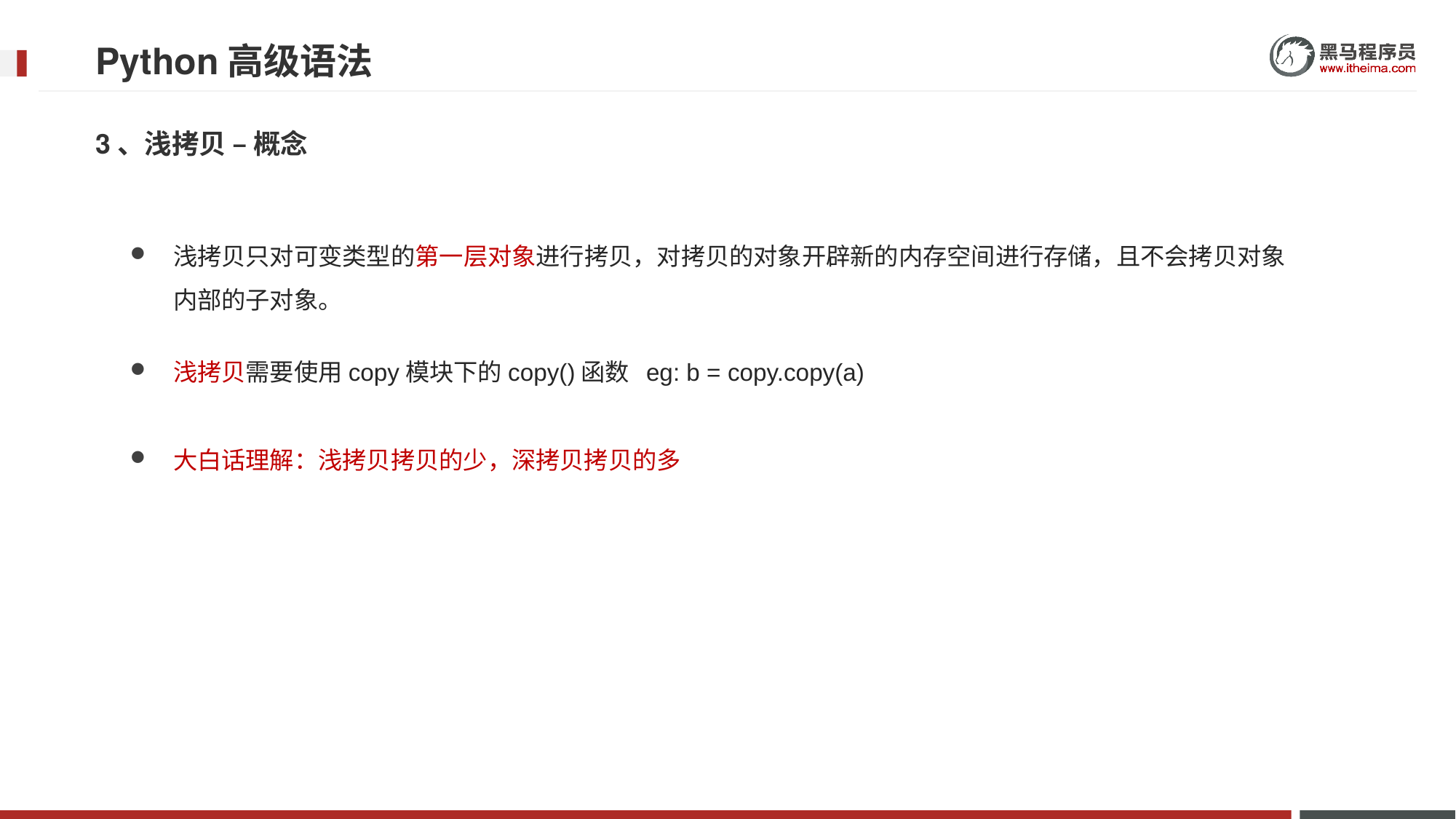

# Python高级语法
3、浅拷贝 – 概念
浅拷贝只对可变类型的第一层对象进行拷贝，对拷贝的对象开辟新的内存空间进行存储，且不会拷贝对象内部的子对象。
浅拷贝需要使用copy模块下的copy()函数  eg: b = copy.copy(a)

大白话理解：浅拷贝拷贝的少，深拷贝拷贝的多